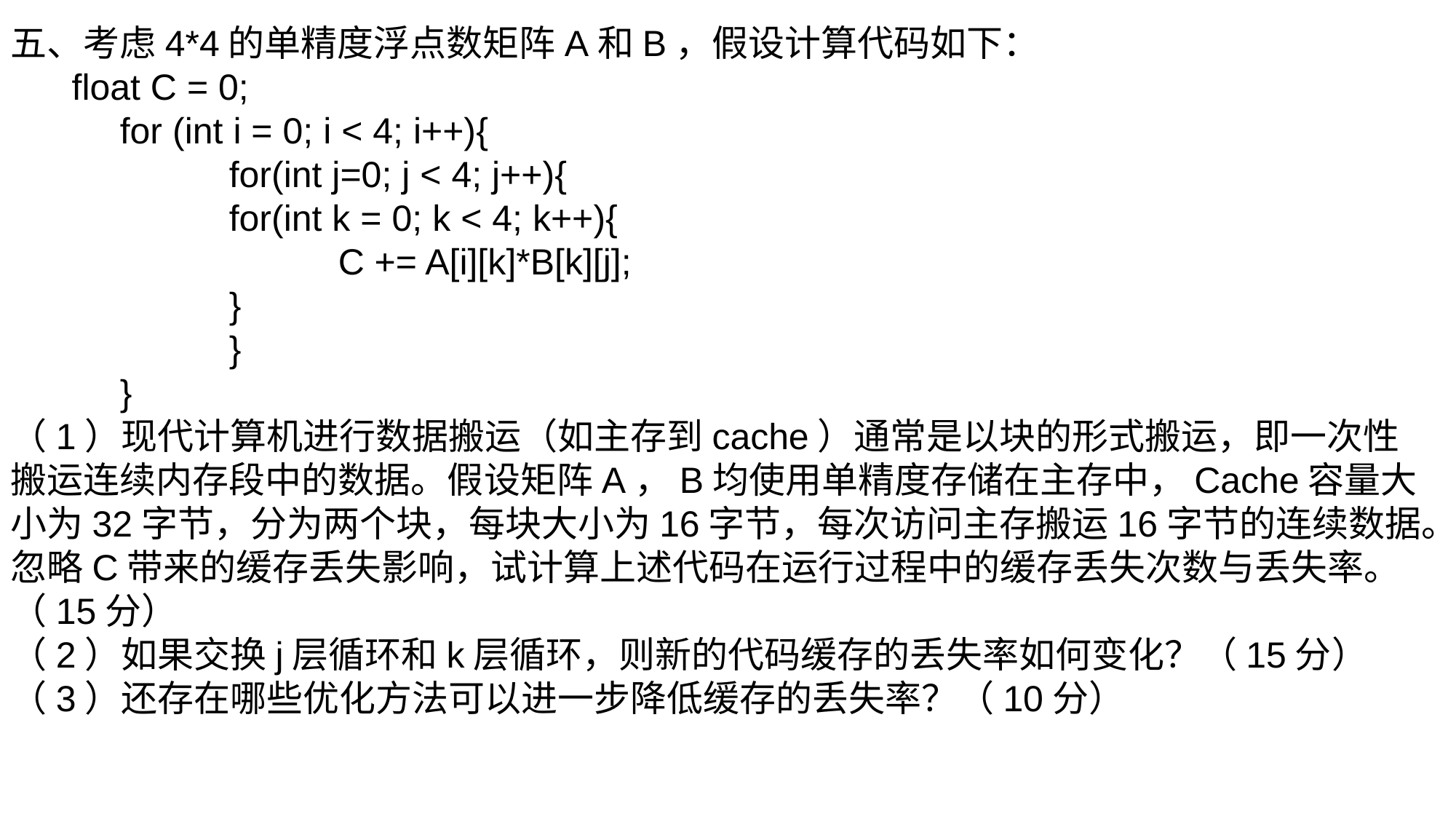

五、考虑4*4的单精度浮点数矩阵A和B，假设计算代码如下：
      float C = 0;
	for (int i = 0; i < 4; i++){
		for(int j=0; j < 4; j++){
      		for(int k = 0; k < 4; k++){
         			C += A[i][k]*B[k][j];
      		}
		}
	}
（1）现代计算机进行数据搬运（如主存到cache）通常是以块的形式搬运，即一次性搬运连续内存段中的数据。假设矩阵A，B均使用单精度存储在主存中，Cache容量大小为32字节，分为两个块，每块大小为16字节，每次访问主存搬运16字节的连续数据。忽略C带来的缓存丢失影响，试计算上述代码在运行过程中的缓存丢失次数与丢失率。（15分）
（2）如果交换j层循环和k层循环，则新的代码缓存的丢失率如何变化？（15分）
（3）还存在哪些优化方法可以进一步降低缓存的丢失率？（10分）